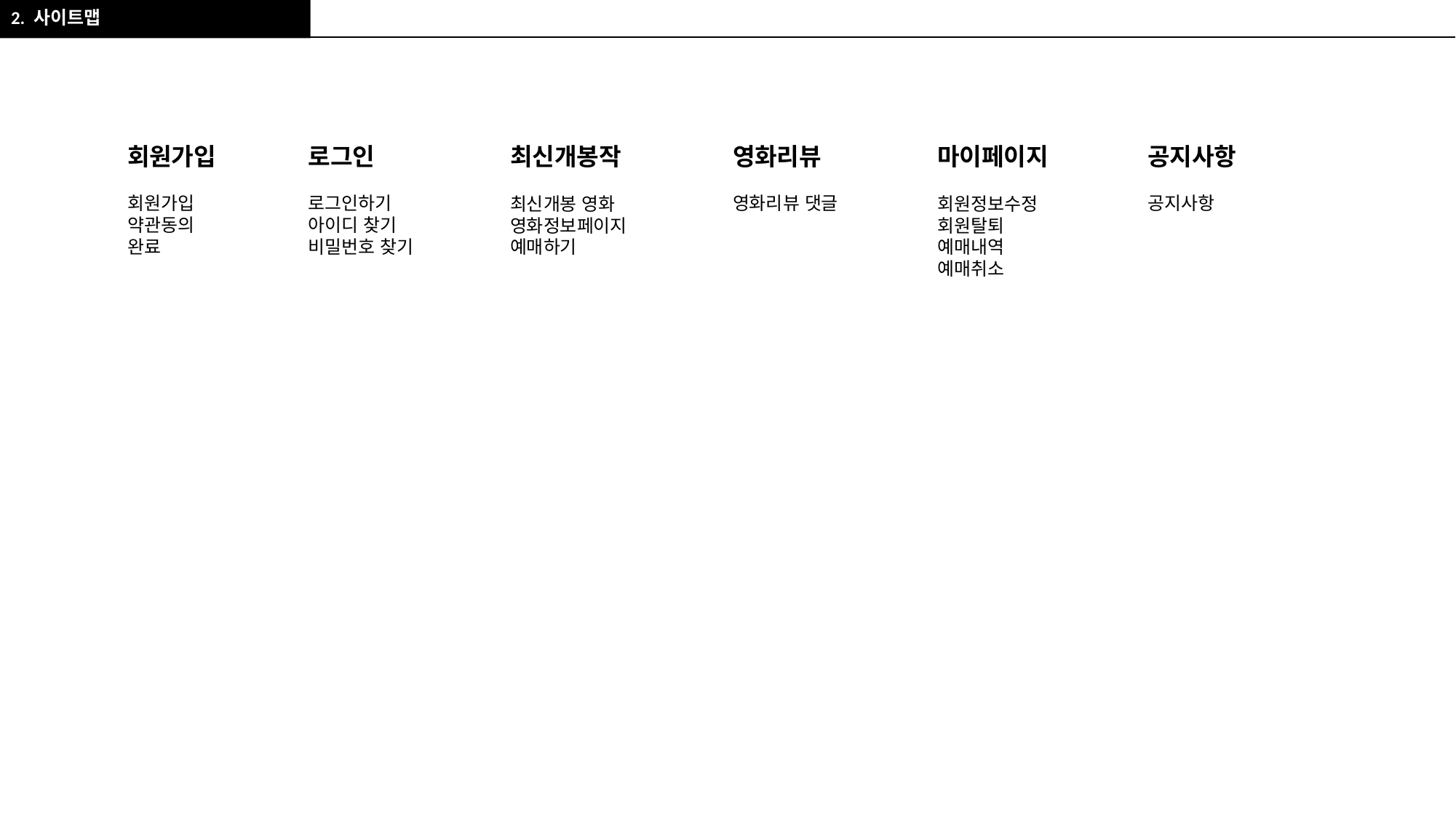

2. 사이트맵
회원가입

회원가입
약관동의
완료
로그인

로그인하기
아이디 찾기
비밀번호 찾기
최신개봉작

최신개봉 영화
영화정보페이지
예매하기

영화리뷰

영화리뷰 댓글
마이페이지

회원정보수정
회원탈퇴
예매내역
예매취소
공지사항

공지사항